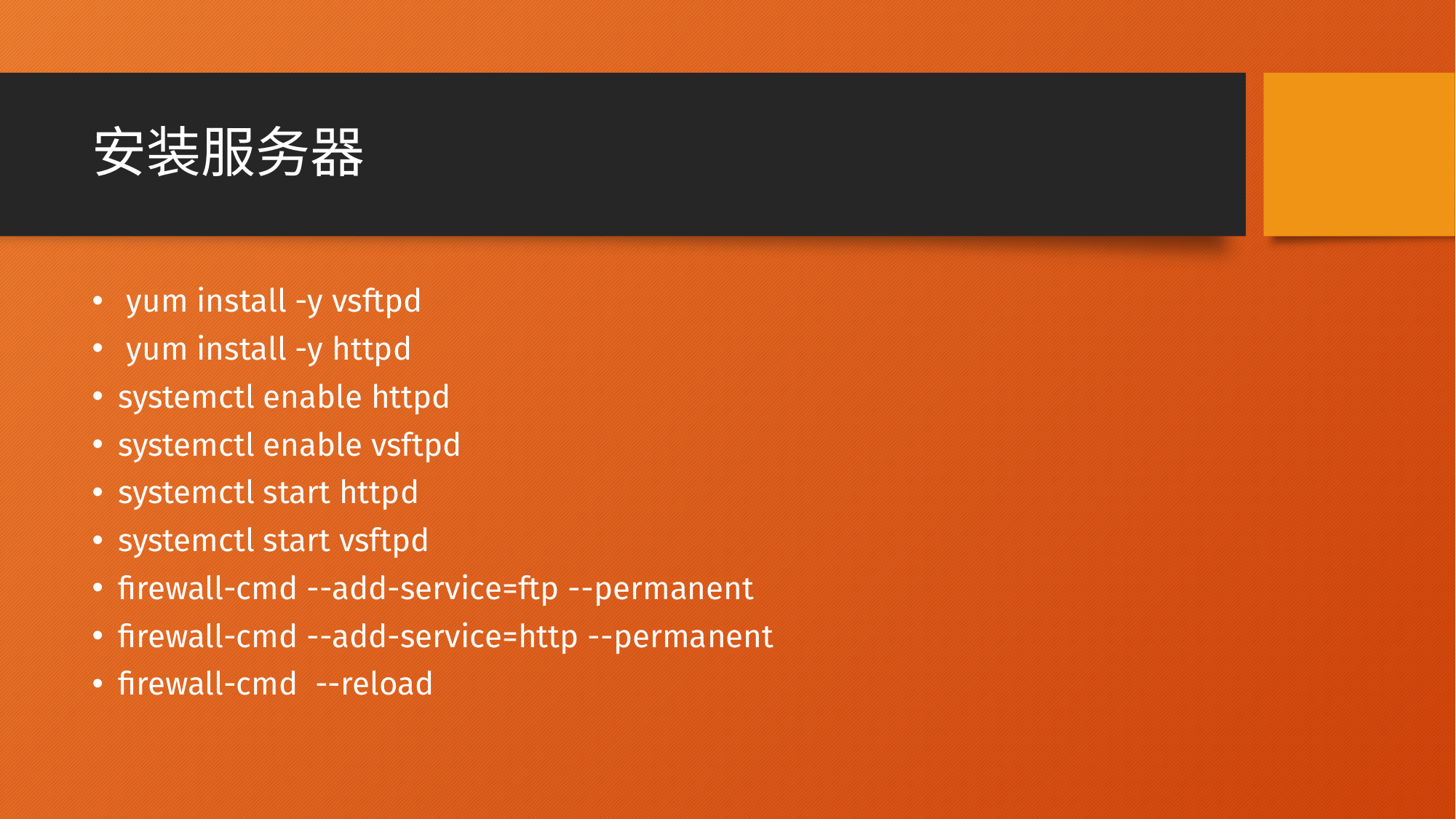

# 安装服务器
 yum install -y vsftpd
 yum install -y httpd
systemctl enable httpd
systemctl enable vsftpd
systemctl start httpd
systemctl start vsftpd
firewall-cmd --add-service=ftp --permanent
firewall-cmd --add-service=http --permanent
firewall-cmd  --reload